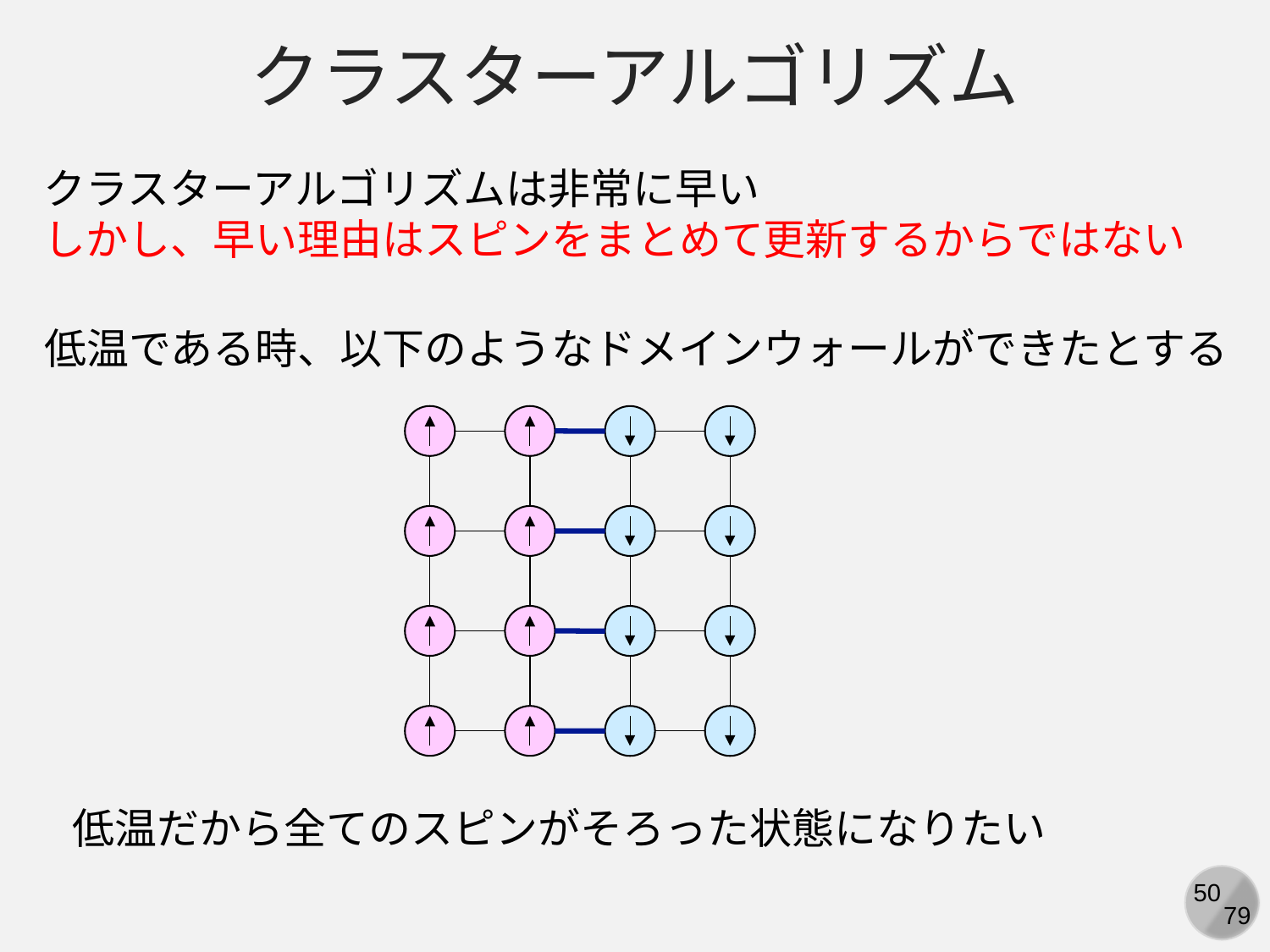

クラスターアルゴリズム
クラスターアルゴリズムは非常に早い
しかし、早い理由はスピンをまとめて更新するからではない
低温である時、以下のようなドメインウォールができたとする

低温だから全てのスピンがそろった状態になりたい